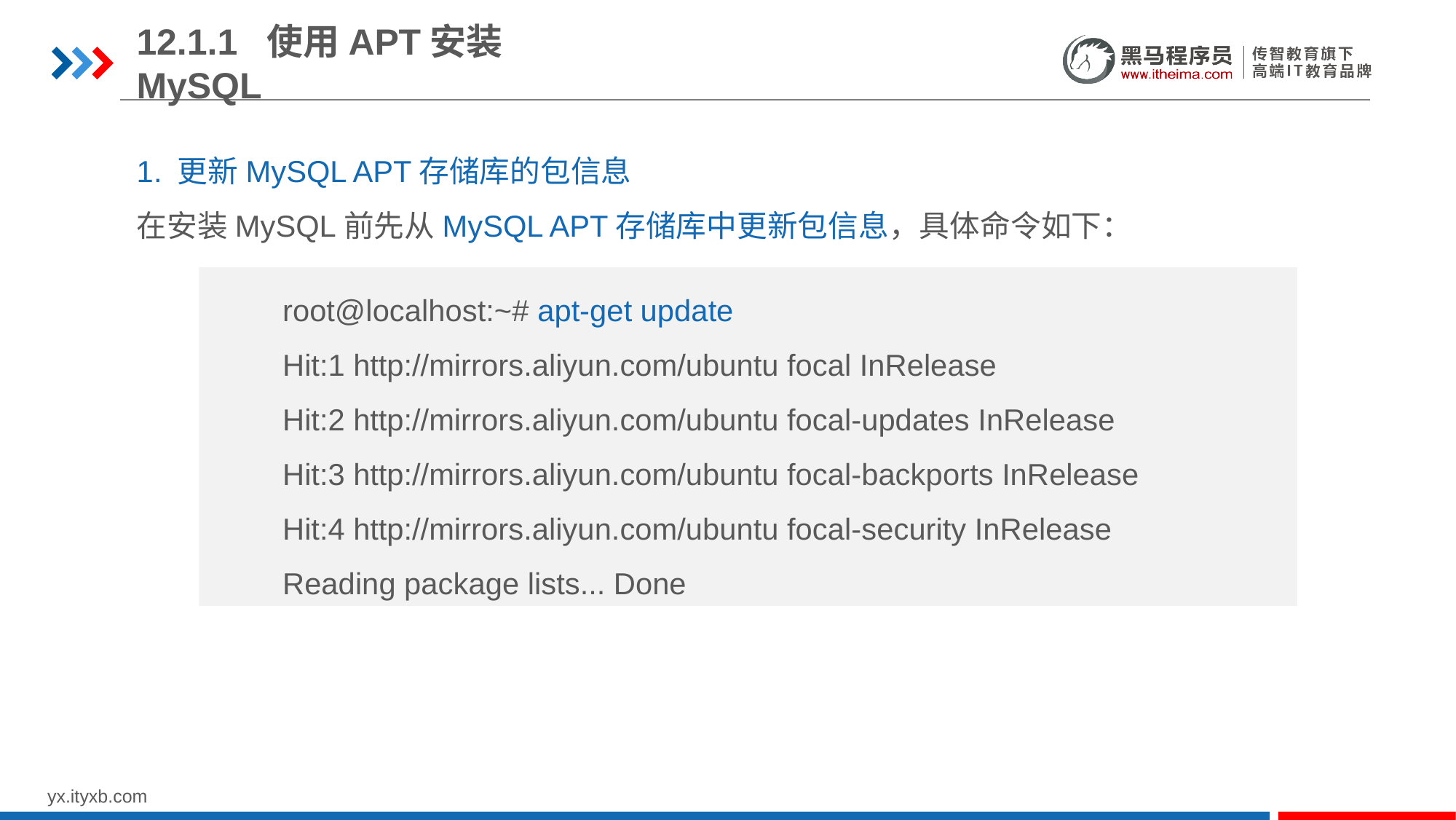

12.1.1  使用APT安装MySQL
1. 更新MySQL APT存储库的包信息
在安装MySQL前先从MySQL APT存储库中更新包信息，具体命令如下：
root@localhost:~# apt-get update
Hit:1 http://mirrors.aliyun.com/ubuntu focal InRelease
Hit:2 http://mirrors.aliyun.com/ubuntu focal-updates InRelease
Hit:3 http://mirrors.aliyun.com/ubuntu focal-backports InRelease
Hit:4 http://mirrors.aliyun.com/ubuntu focal-security InRelease
Reading package lists... Done